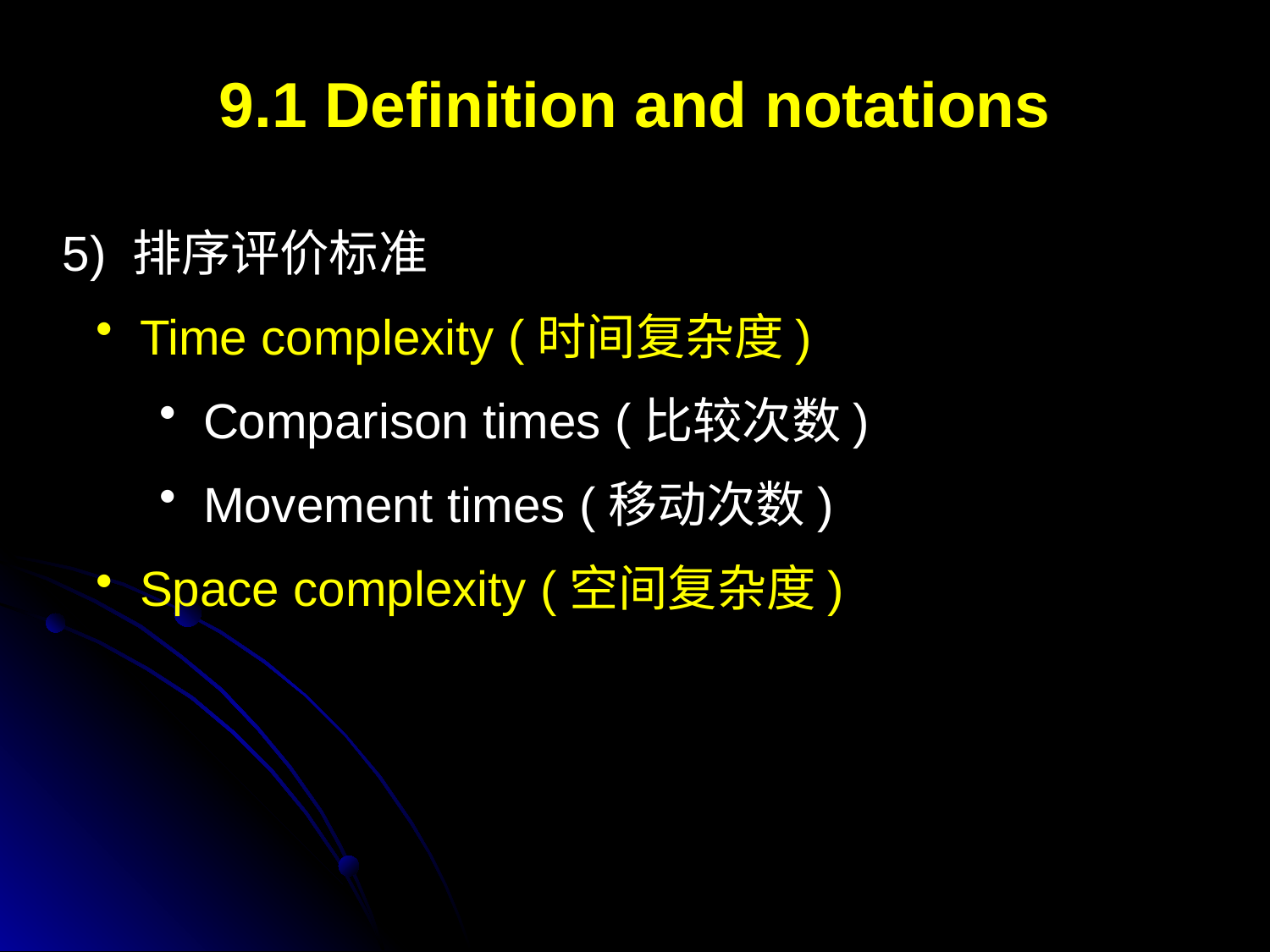

9.1 Definition and notations
5) 排序评价标准
 Time complexity (时间复杂度)
 Comparison times (比较次数)
 Movement times (移动次数)
 Space complexity (空间复杂度)